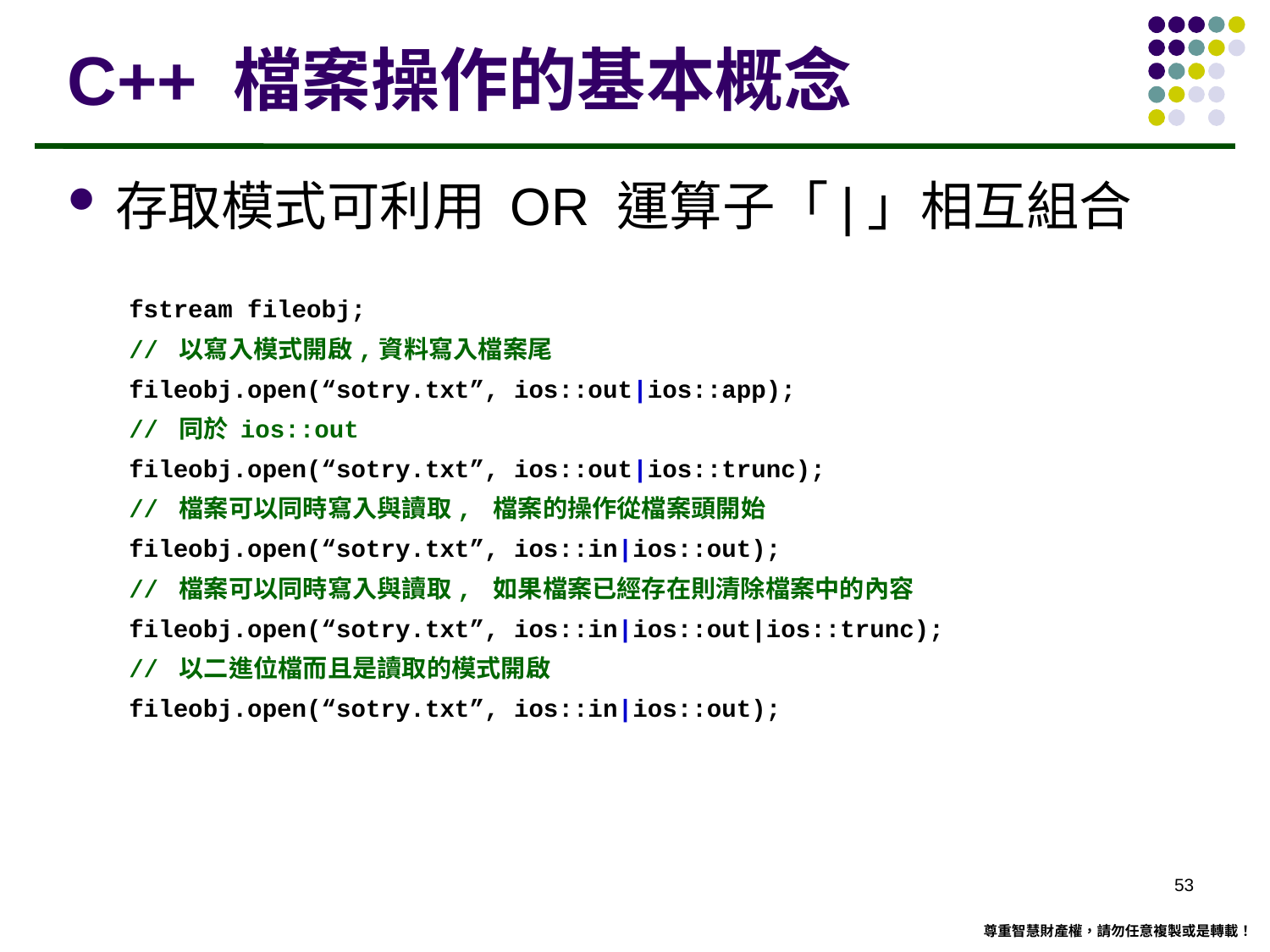

# C++ 檔案操作的基本概念
存取模式可利用 OR 運算子「|」相互組合
fstream fileobj;
// 以寫入模式開啟,資料寫入檔案尾
fileobj.open(“sotry.txt”, ios::out|ios::app);
// 同於 ios::out
fileobj.open(“sotry.txt”, ios::out|ios::trunc);
// 檔案可以同時寫入與讀取, 檔案的操作從檔案頭開始
fileobj.open(“sotry.txt”, ios::in|ios::out);
// 檔案可以同時寫入與讀取, 如果檔案已經存在則清除檔案中的內容
fileobj.open(“sotry.txt”, ios::in|ios::out|ios::trunc);
// 以二進位檔而且是讀取的模式開啟
fileobj.open(“sotry.txt”, ios::in|ios::out);
53